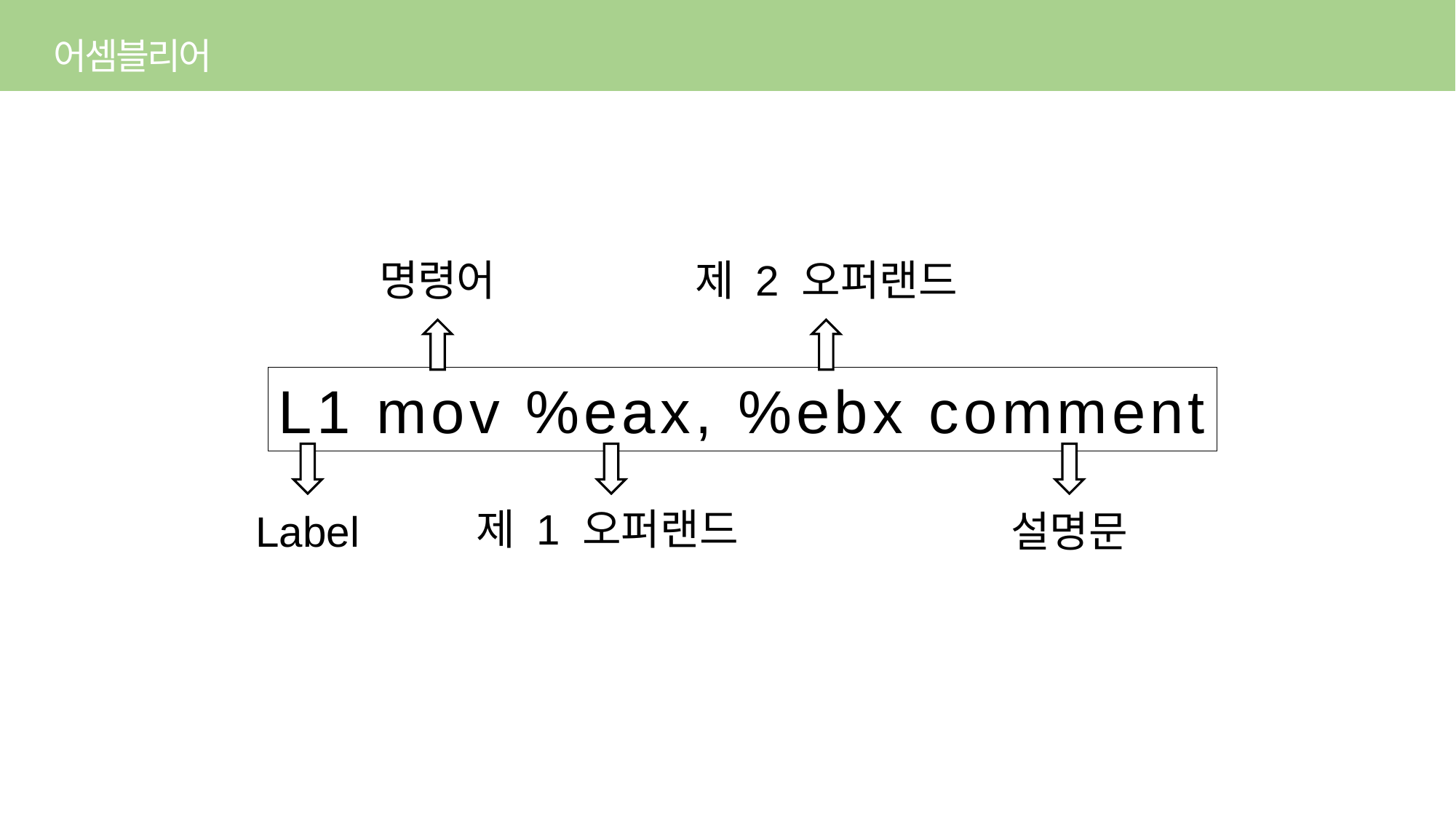

어셈블리어
명령어
제 2 오퍼랜드

L1 mov %eax, %ebx comment

제 1 오퍼랜드
Label
설명문